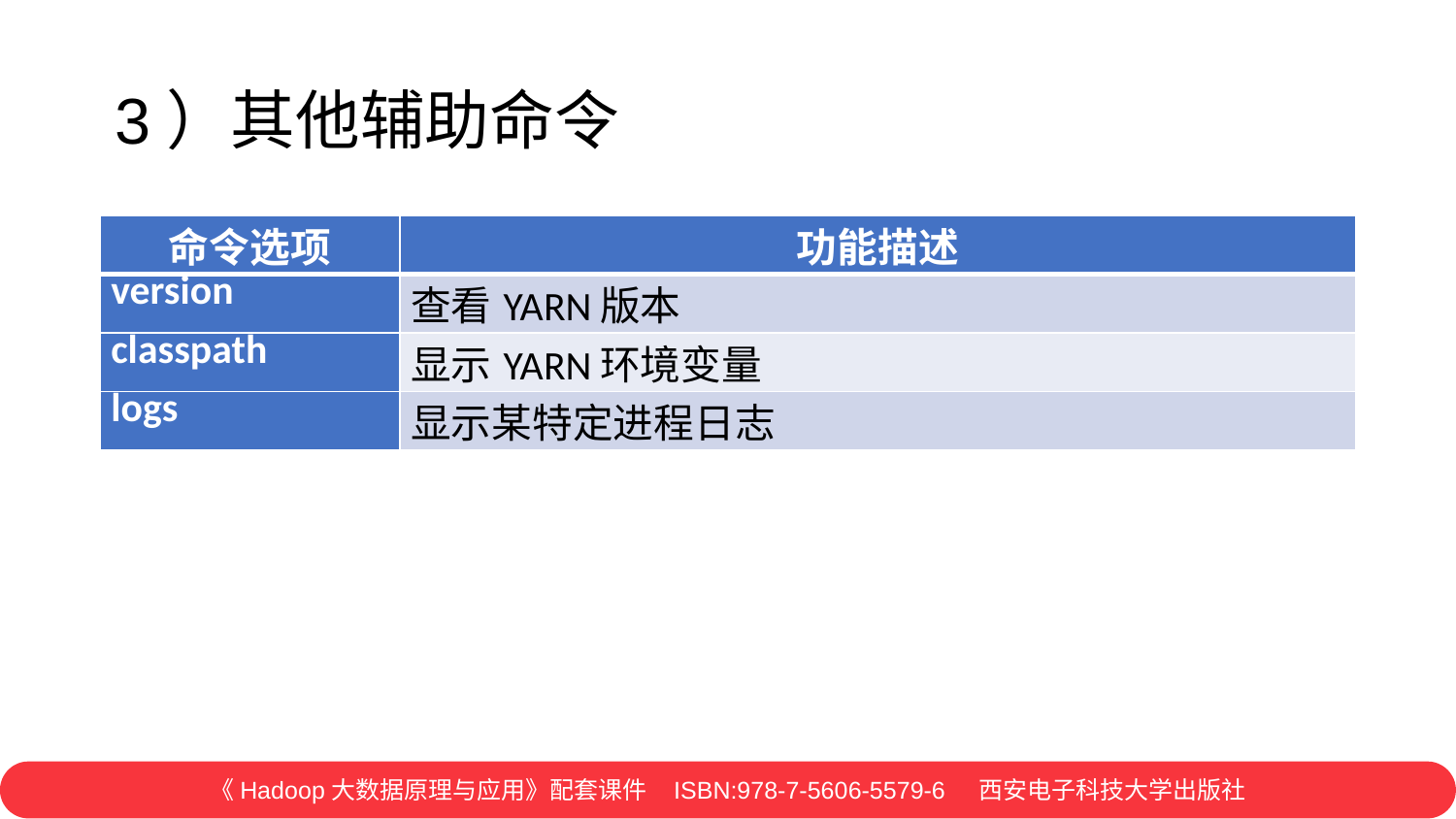

# 3）其他辅助命令
| 命令选项 | 功能描述 |
| --- | --- |
| version | 查看YARN版本 |
| classpath | 显示YARN环境变量 |
| logs | 显示某特定进程日志 |